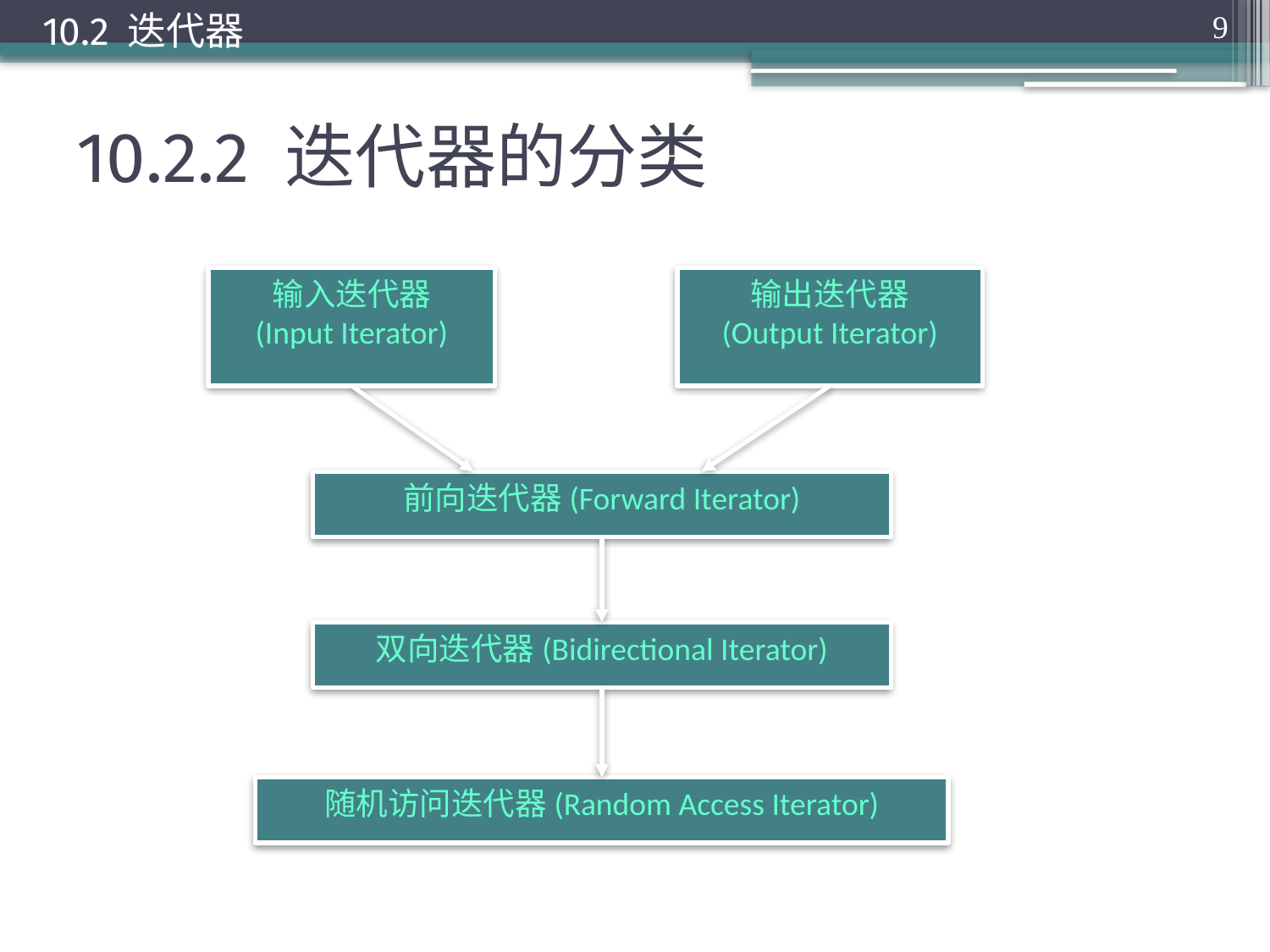

10.2 迭代器
9
# 10.2.2 迭代器的分类
输入迭代器
(Input Iterator)
输出迭代器
(Output Iterator)
前向迭代器(Forward Iterator)
双向迭代器(Bidirectional Iterator)
随机访问迭代器(Random Access Iterator)